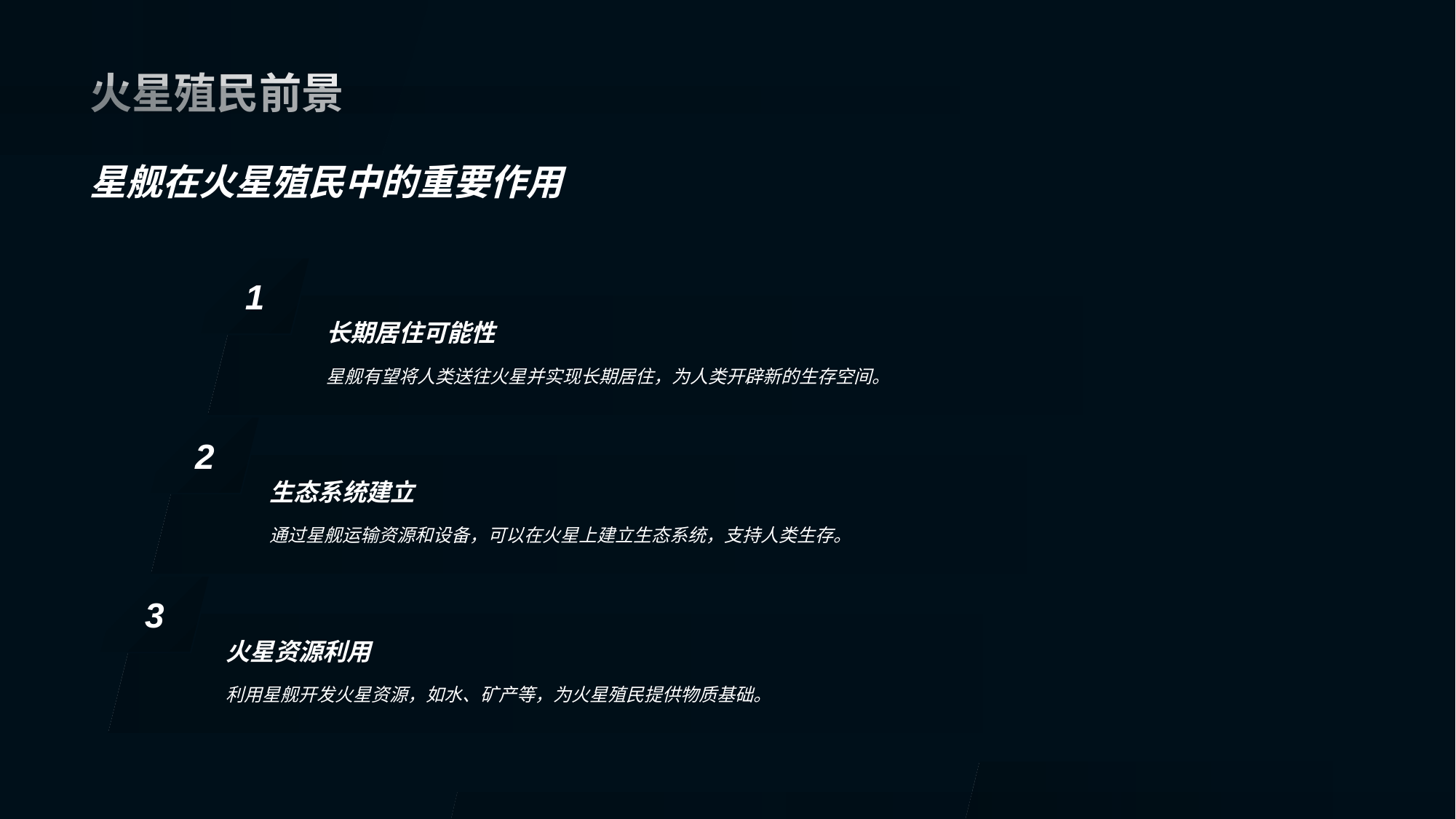

星舰在火星殖民中的重要作用
1
长期居住可能性
星舰有望将人类送往火星并实现长期居住，为人类开辟新的生存空间。

2
生态系统建立
通过星舰运输资源和设备，可以在火星上建立生态系统，支持人类生存。

3
火星资源利用
利用星舰开发火星资源，如水、矿产等，为火星殖民提供物质基础。

# 火星殖民前景